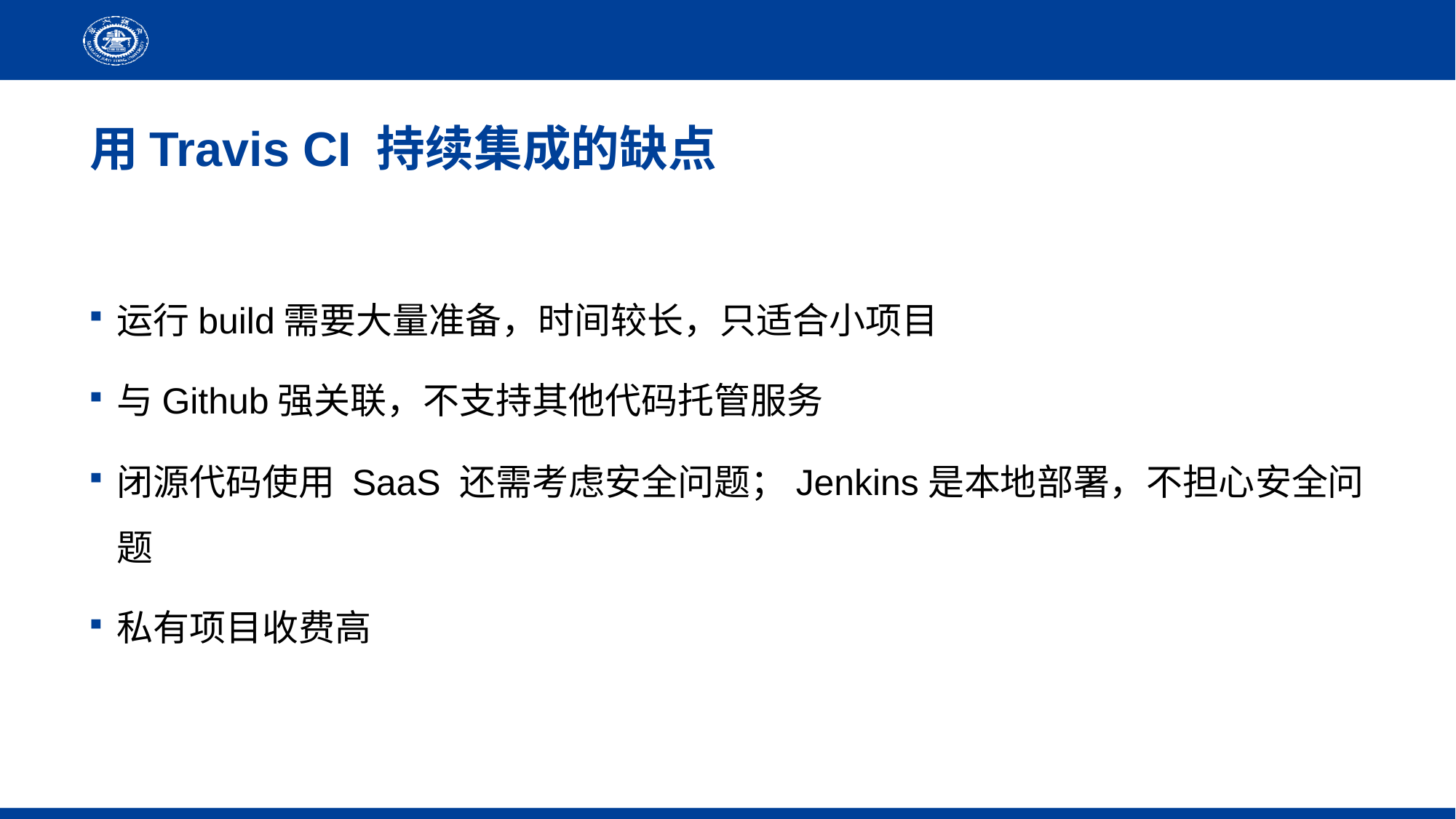

# 用Travis CI 持续集成的缺点
运行build需要大量准备，时间较长，只适合小项目
与Github强关联，不支持其他代码托管服务
闭源代码使用 SaaS 还需考虑安全问题；Jenkins是本地部署，不担心安全问题
私有项目收费高